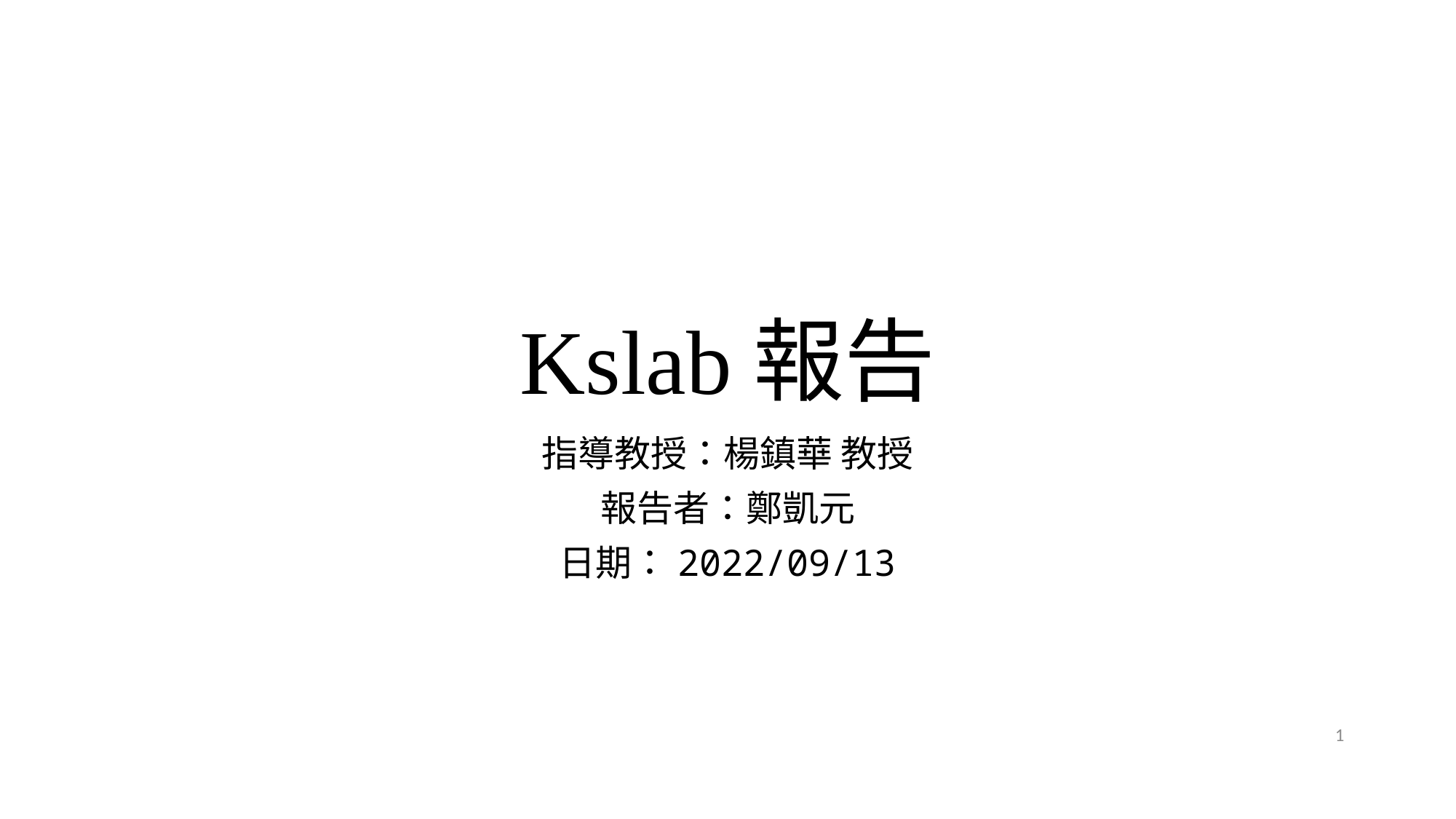

# Kslab報告
指導教授：楊鎮華 教授
報告者：鄭凱元
日期：2022/09/13

1